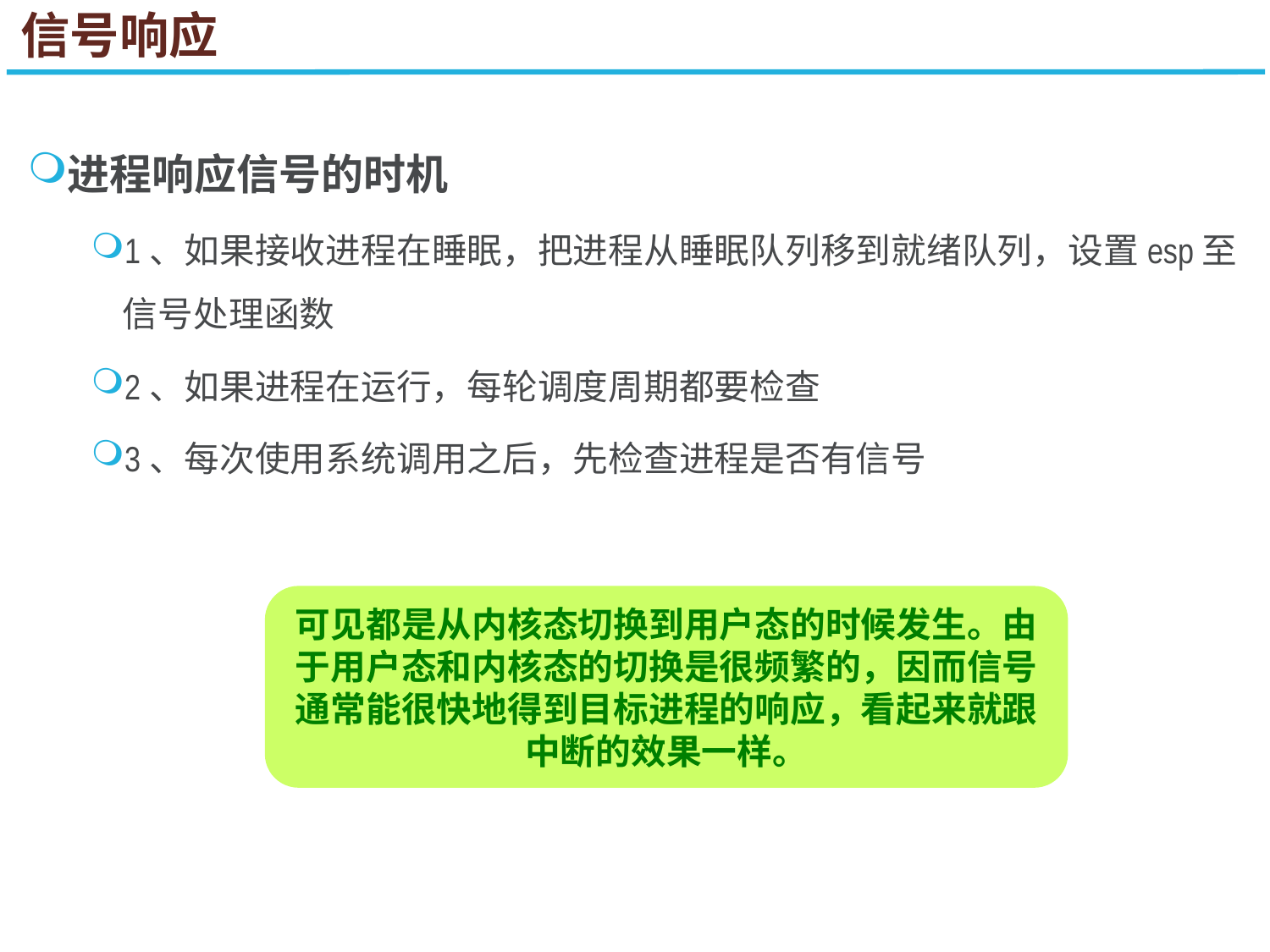

信号响应
进程响应信号的时机
1、如果接收进程在睡眠，把进程从睡眠队列移到就绪队列，设置esp至信号处理函数
2、如果进程在运行，每轮调度周期都要检查
3、每次使用系统调用之后，先检查进程是否有信号

可见都是从内核态切换到用户态的时候发生。由于用户态和内核态的切换是很频繁的，因而信号通常能很快地得到目标进程的响应，看起来就跟中断的效果一样。